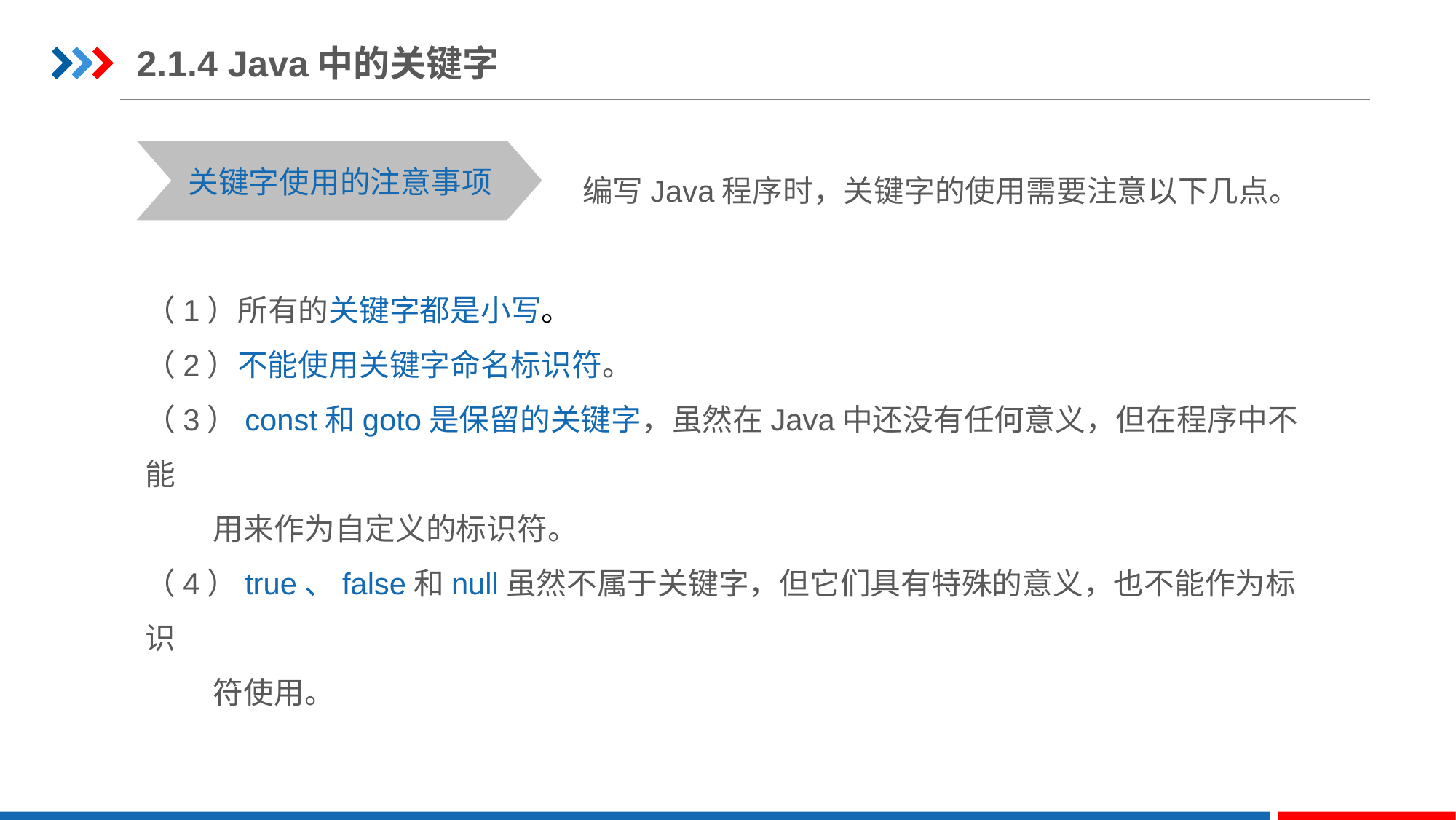

2.1.4 Java中的关键字

编写Java程序时，关键字的使用需要注意以下几点。
关键字使用的注意事项
（1）所有的关键字都是小写。
（2）不能使用关键字命名标识符。
（3）const和goto是保留的关键字，虽然在Java中还没有任何意义，但在程序中不能
         用来作为自定义的标识符。
（4）true、false和null虽然不属于关键字，但它们具有特殊的意义，也不能作为标识
         符使用。